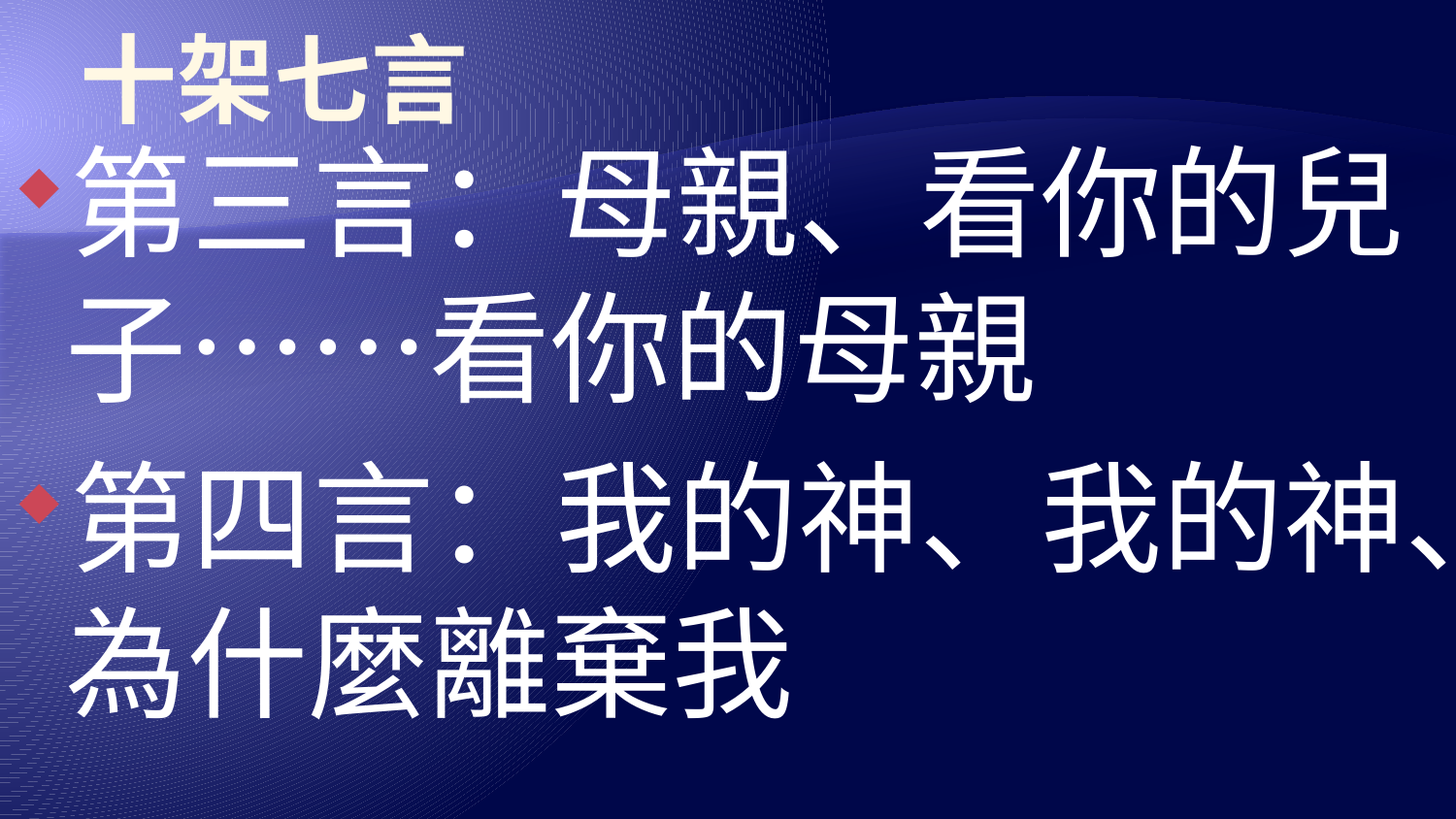

# 十架七言
第三言：母親、看你的兒子……看你的母親
第四言：我的神、我的神、為什麼離棄我